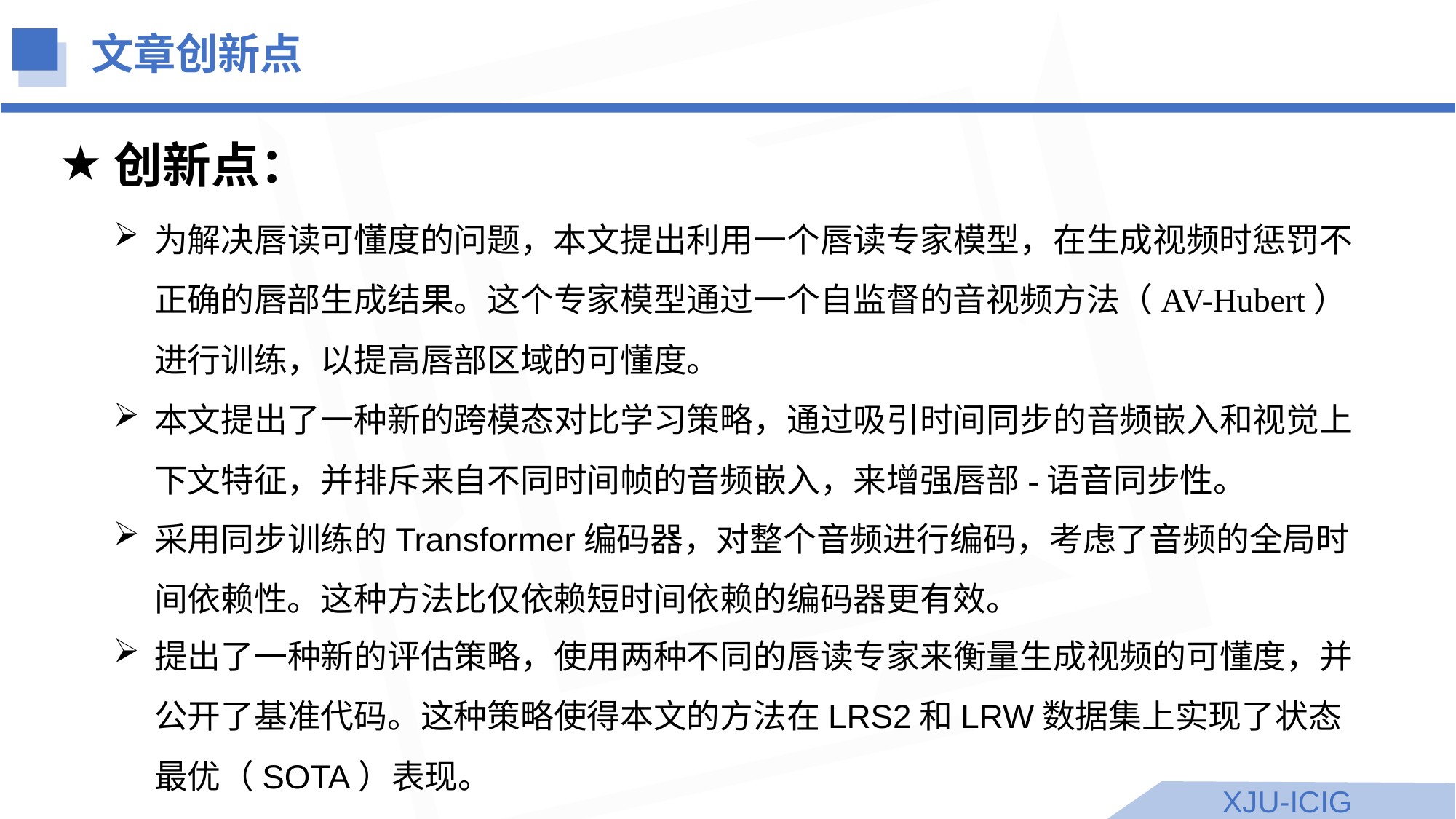

文章创新点

创新点：
为解决唇读可懂度的问题，本文提出利用一个唇读专家模型，在生成视频时惩罚不正确的唇部生成结果。这个专家模型通过一个自监督的音视频方法（AV-Hubert）进行训练，以提高唇部区域的可懂度。
本文提出了一种新的跨模态对比学习策略，通过吸引时间同步的音频嵌入和视觉上下文特征，并排斥来自不同时间帧的音频嵌入，来增强唇部-语音同步性。
采用同步训练的Transformer编码器，对整个音频进行编码，考虑了音频的全局时间依赖性。这种方法比仅依赖短时间依赖的编码器更有效。
提出了一种新的评估策略，使用两种不同的唇读专家来衡量生成视频的可懂度，并公开了基准代码。这种策略使得本文的方法在LRS2和LRW数据集上实现了状态最优（SOTA）表现。
XJU-ICIG